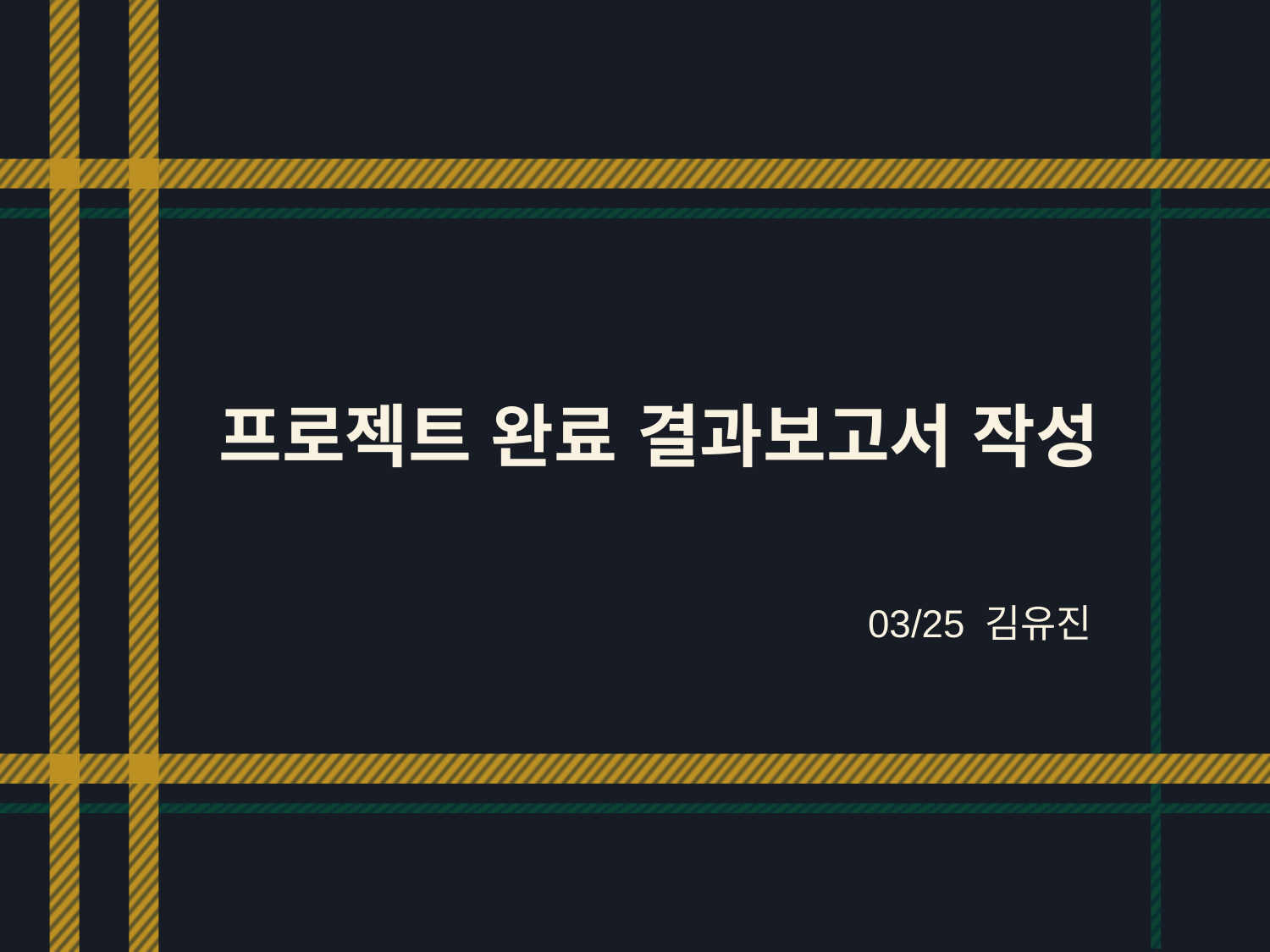

프로젝트 완료 결과보고서 작성
# 03/25 김유진